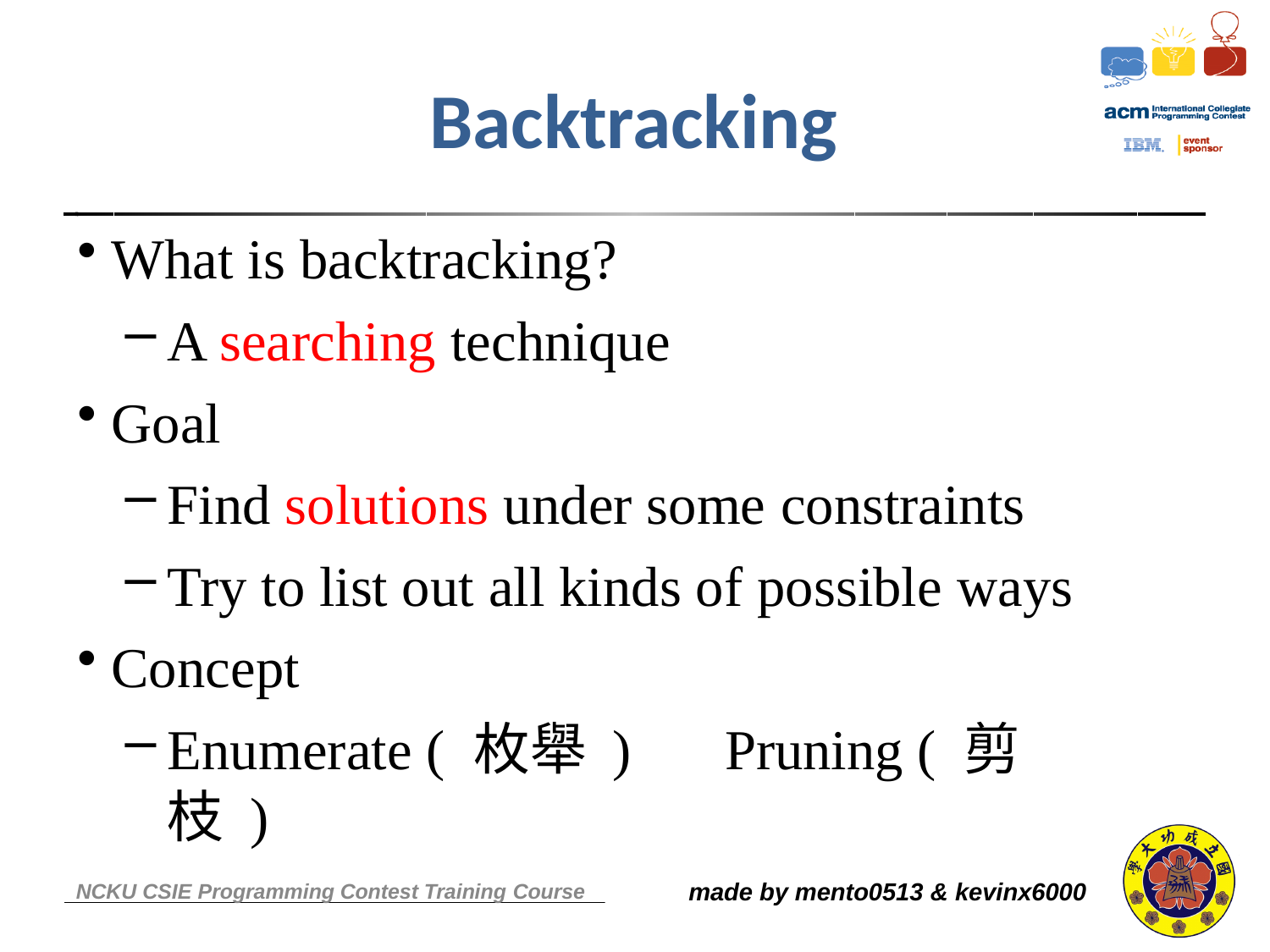

# Backtracking
What is backtracking?
A searching technique
Goal
Find solutions under some constraints
Try to list out all kinds of possible ways
Concept
Enumerate ( 枚舉 )	Pruning ( 剪枝 )

made by electron & kk & rabbit125

made by mento0513 & kevinx6000
NCKU CSIE Programming Contest Training Course